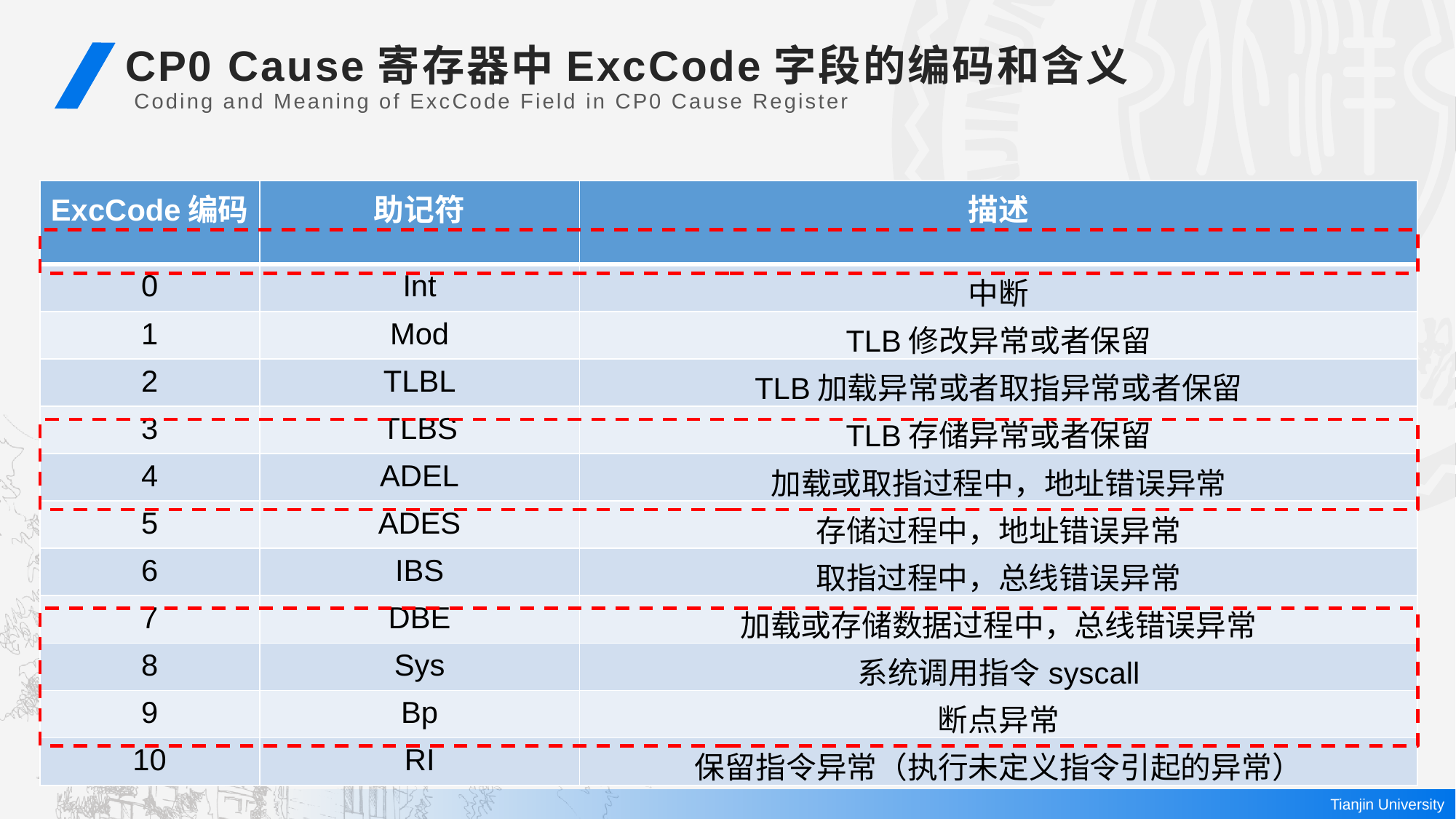

CP0 Cause寄存器中ExcCode字段的编码和含义
Coding and Meaning of ExcCode Field in CP0 Cause Register
| ExcCode编码 | 助记符 | 描述 |
| --- | --- | --- |
| 0 | Int | 中断 |
| 1 | Mod | TLB修改异常或者保留 |
| 2 | TLBL | TLB加载异常或者取指异常或者保留 |
| 3 | TLBS | TLB存储异常或者保留 |
| 4 | ADEL | 加载或取指过程中，地址错误异常 |
| 5 | ADES | 存储过程中，地址错误异常 |
| 6 | IBS | 取指过程中，总线错误异常 |
| 7 | DBE | 加载或存储数据过程中，总线错误异常 |
| 8 | Sys | 系统调用指令syscall |
| 9 | Bp | 断点异常 |
| 10 | RI | 保留指令异常（执行未定义指令引起的异常） |